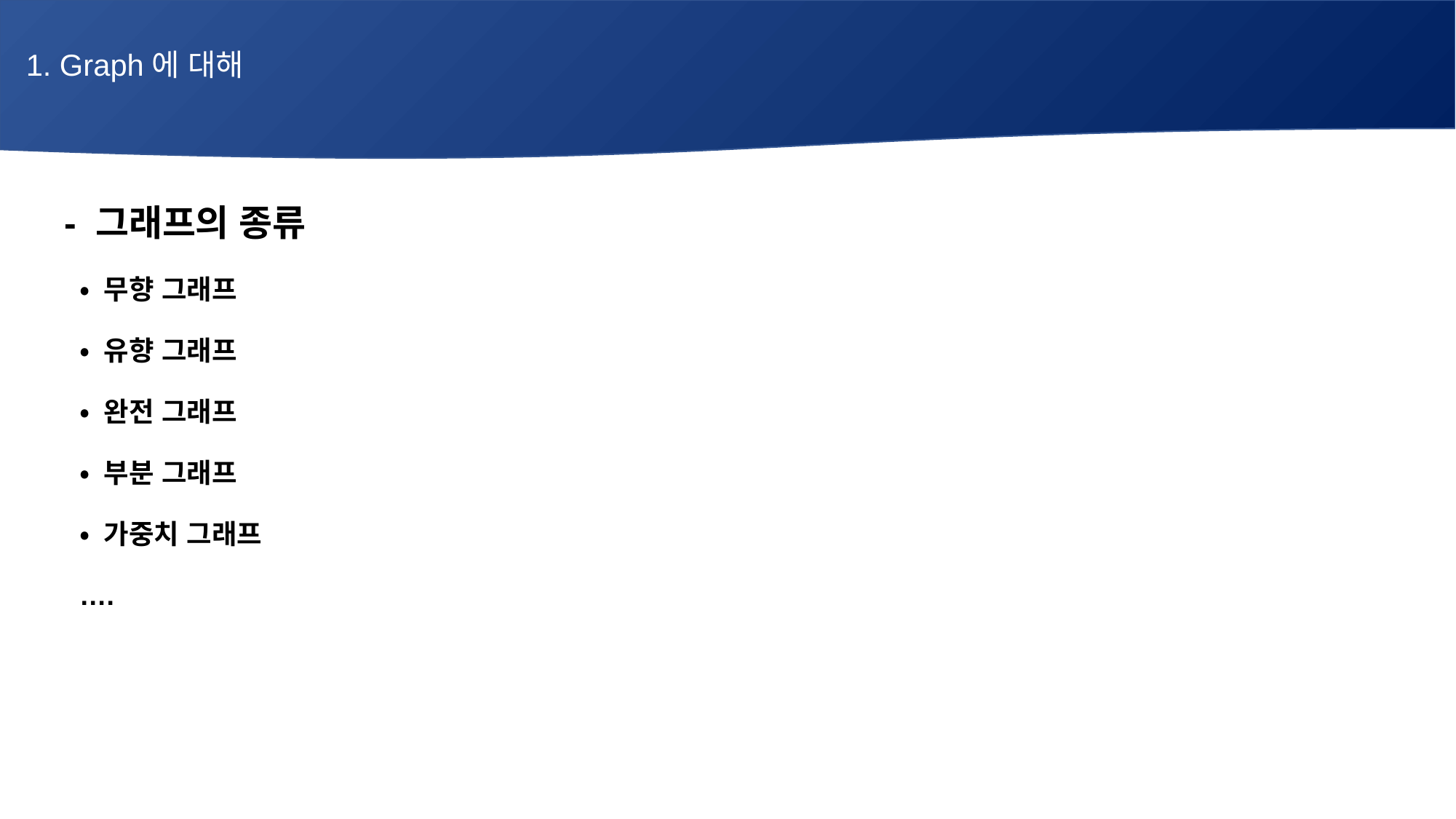

1. Graph에 대해
# 매주 1 과제 LV2
- 그래프의 종류

  • 무향 그래프

  • 유향 그래프

  • 완전 그래프

  • 부분 그래프

  • 가중치 그래프

  ….